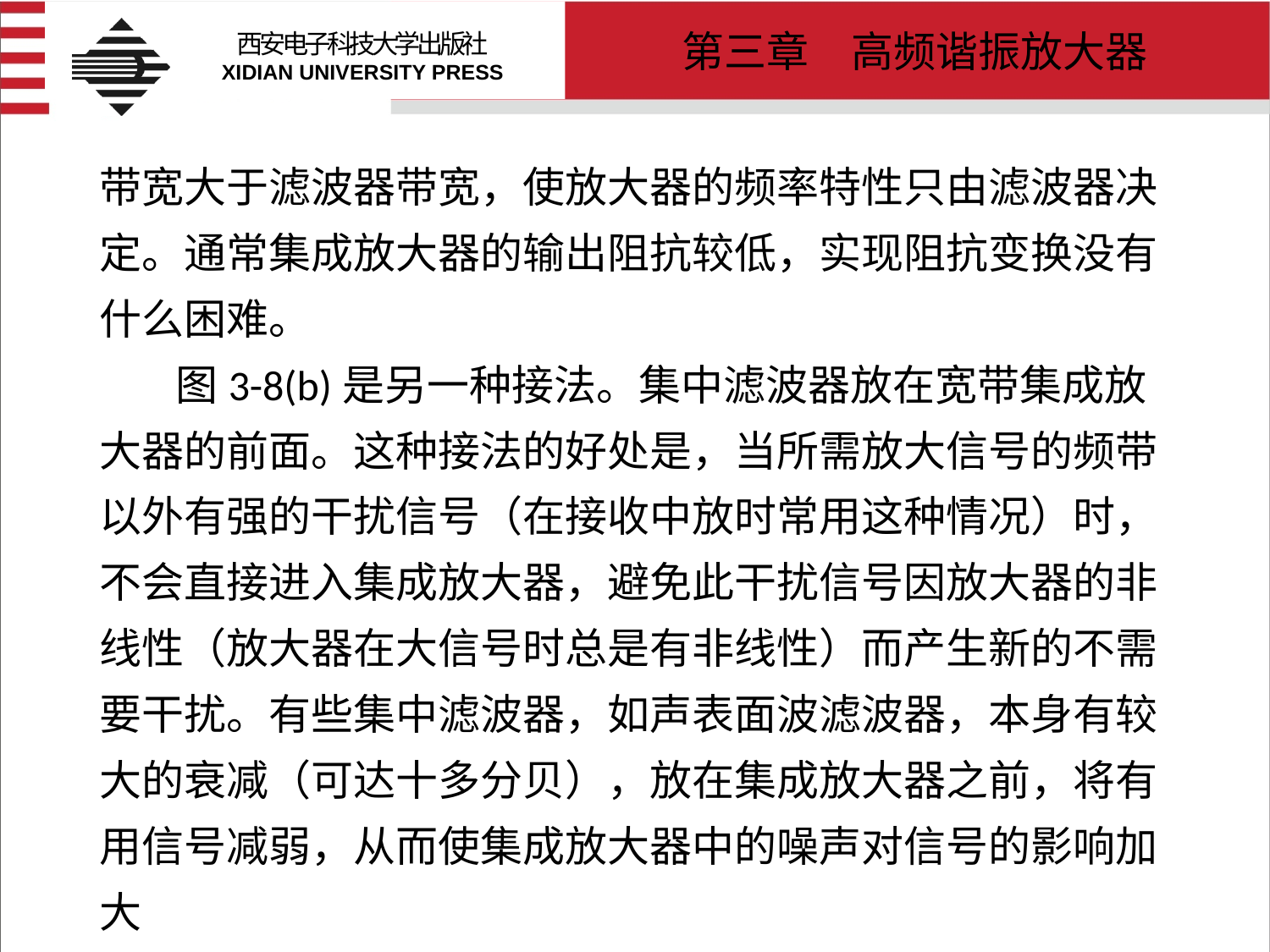

# 带宽大于滤波器带宽，使放大器的频率特性只由滤波器决定。通常集成放大器的输出阻抗较低，实现阻抗变换没有什么困难。 图3-8(b)是另一种接法。集中滤波器放在宽带集成放大器的前面。这种接法的好处是，当所需放大信号的频带以外有强的干扰信号（在接收中放时常用这种情况）时，不会直接进入集成放大器，避免此干扰信号因放大器的非线性（放大器在大信号时总是有非线性）而产生新的不需要干扰。有些集中滤波器，如声表面波滤波器，本身有较大的衰减（可达十多分贝），放在集成放大器之前，将有用信号减弱，从而使集成放大器中的噪声对信号的影响加大